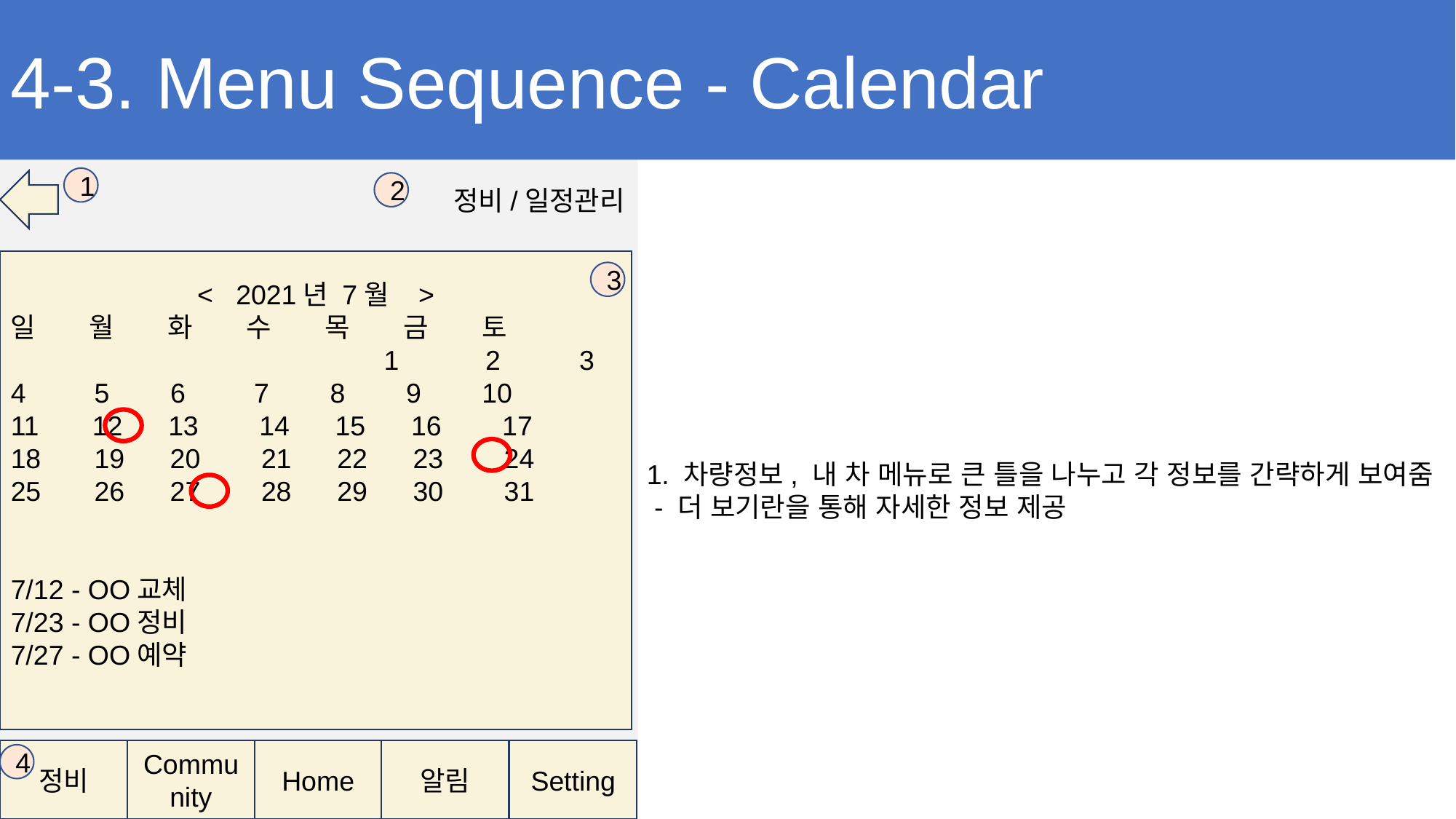

4-3. Menu Sequence - Calendar

정비
Community
Home
알림
Setting
정비/일정관리
1. 차량정보, 내 차 메뉴로 큰 틀을 나누고 각 정보를 간략하게 보여줌
 - 더 보기란을 통해 자세한 정보 제공
1

2
<   2021년 7월   >
일       월       화       수       목       금       토
			      1	     2	   3
4         5        6         7        8        9        10
11       12      13        14      15      16        17
18       19      20        21      22      23        24
25       26      27        28      29      30        31

7/12 - OO교체
7/23 - OO정비
7/27 - OO예약

3
3

4
4